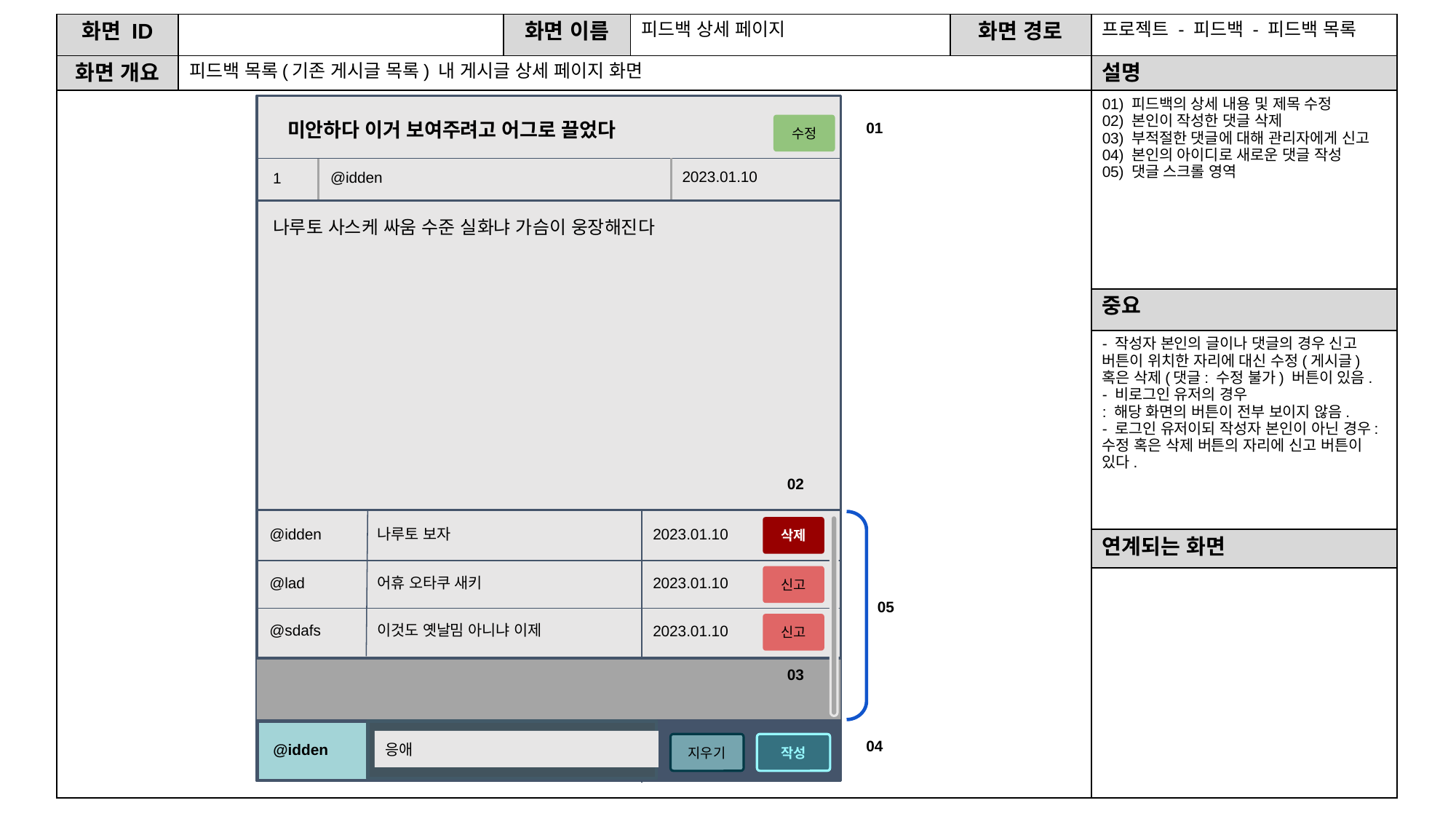

| 화면 ID |  | 화면 이름 | 피드백 상세 페이지 | 화면 경로 | 프로젝트 - 피드백 - 피드백 목록 |
| --- | --- | --- | --- | --- | --- |
| 화면 개요 | 피드백 목록(기존 게시글 목록) 내 게시글 상세 페이지 화면 |  |  |  | 설명 |
|  |  |  |  |  | 01) 피드백의 상세 내용 및 제목 수정 02) 본인이 작성한 댓글 삭제 03) 부적절한 댓글에 대해 관리자에게 신고 04) 본인의 아이디로 새로운 댓글 작성 05) 댓글 스크롤 영역 |
|  |  |  |  |  | 중요 |
|  |  |  |  |  | - 작성자 본인의 글이나 댓글의 경우 신고 버튼이 위치한 자리에 대신 수정(게시글) 혹은 삭제(댓글: 수정 불가) 버튼이 있음. - 비로그인 유저의 경우 : 해당 화면의 버튼이 전부 보이지 않음. - 로그인 유저이되 작성자 본인이 아닌 경우: 수정 혹은 삭제 버튼의 자리에 신고 버튼이 있다. |
|  |  |  |  |  | 연계되는 화면 |
|  |  |  |  |  |  |

미안하다 이거 보여주려고 어그로 끌었다
01
수정
2023.01.10
@idden
1
나루토 사스케 싸움 수준 실화냐 가슴이 웅장해진다
02

@idden
2023.01.10
나루토 보자
삭제
어휴 오타쿠 새키
2023.01.10
@lad
신고
05
@sdafs
이것도 옛날밈 아니냐 이제

2023.01.10
신고
03

04
@idden
응애
지우기
작성